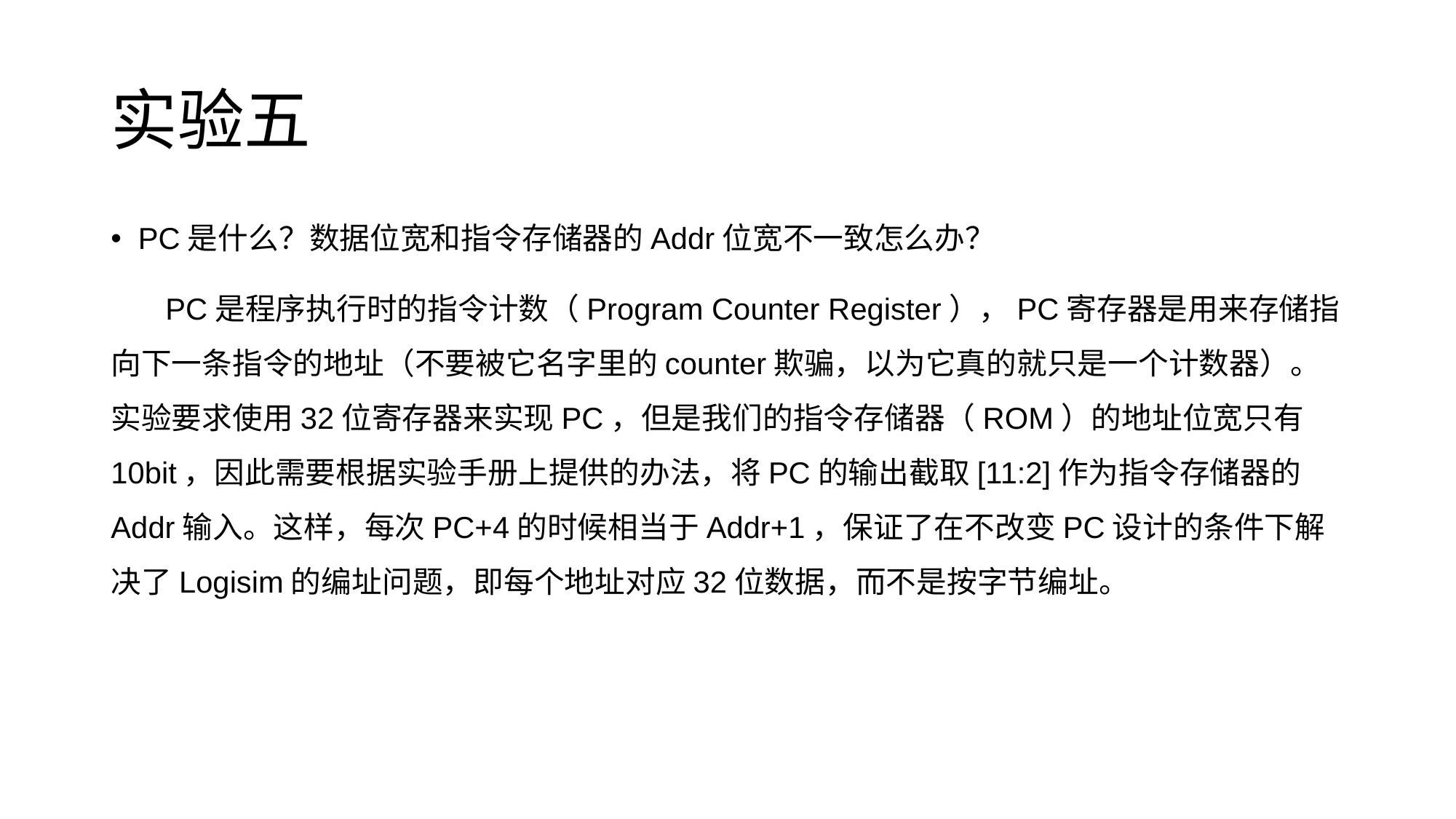

# 实验五
PC是什么？数据位宽和指令存储器的Addr位宽不一致怎么办？
PC是程序执行时的指令计数（Program Counter Register），PC寄存器是用来存储指向下一条指令的地址（不要被它名字里的counter欺骗，以为它真的就只是一个计数器）。实验要求使用32位寄存器来实现PC，但是我们的指令存储器（ROM）的地址位宽只有10bit，因此需要根据实验手册上提供的办法，将PC的输出截取[11:2]作为指令存储器的Addr输入。这样，每次PC+4的时候相当于Addr+1，保证了在不改变PC设计的条件下解决了Logisim的编址问题，即每个地址对应32位数据，而不是按字节编址。